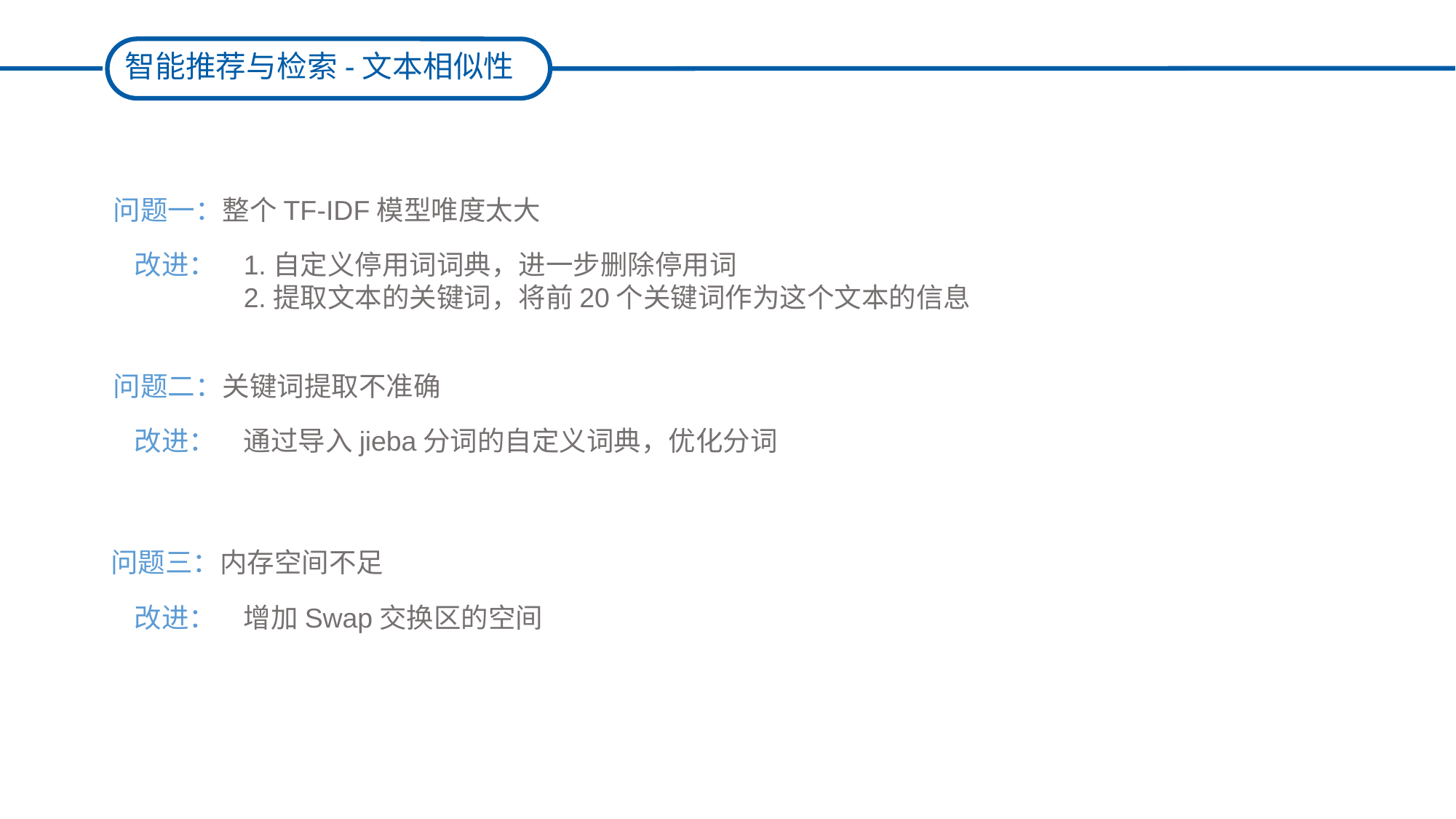

智能推荐与检索-文本相似性

问题一：整个TF-IDF模型唯度太大
改进：	1.自定义停用词词典，进一步删除停用词
          	2.提取文本的关键词，将前20个关键词作为这个文本的信息

问题二：关键词提取不准确
改进：	通过导入jieba分词的自定义词典，优化分词

问题三：内存空间不足
改进：	增加Swap交换区的空间